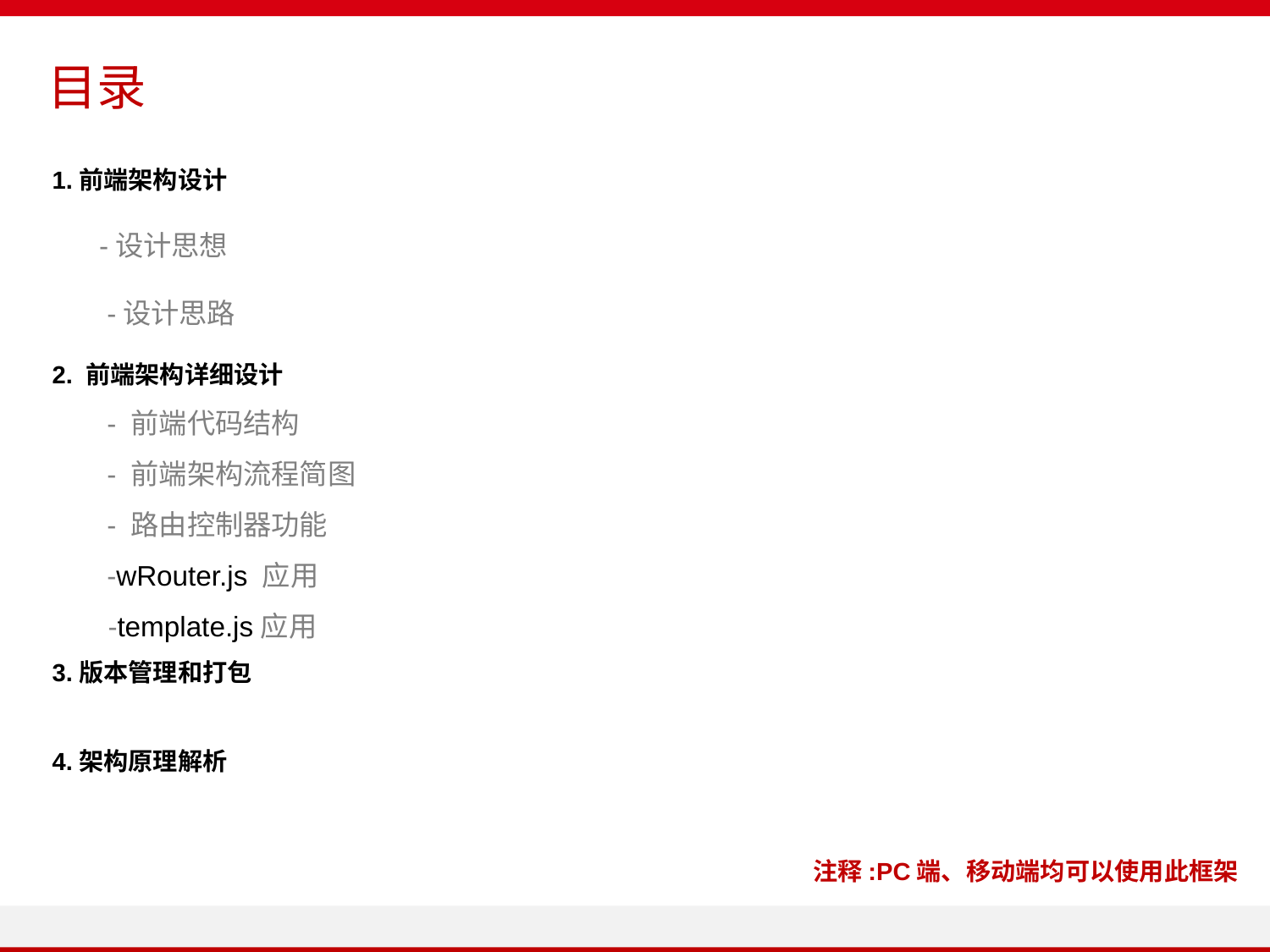

目录
1.前端架构设计
      -设计思想
       -设计思路
2. 前端架构详细设计
       - 前端代码结构
       - 前端架构流程简图
       - 路由控制器功能
       -wRouter.js 应用
        -template.js应用
3.版本管理和打包

4.架构原理解析
注释:PC端、移动端均可以使用此框架